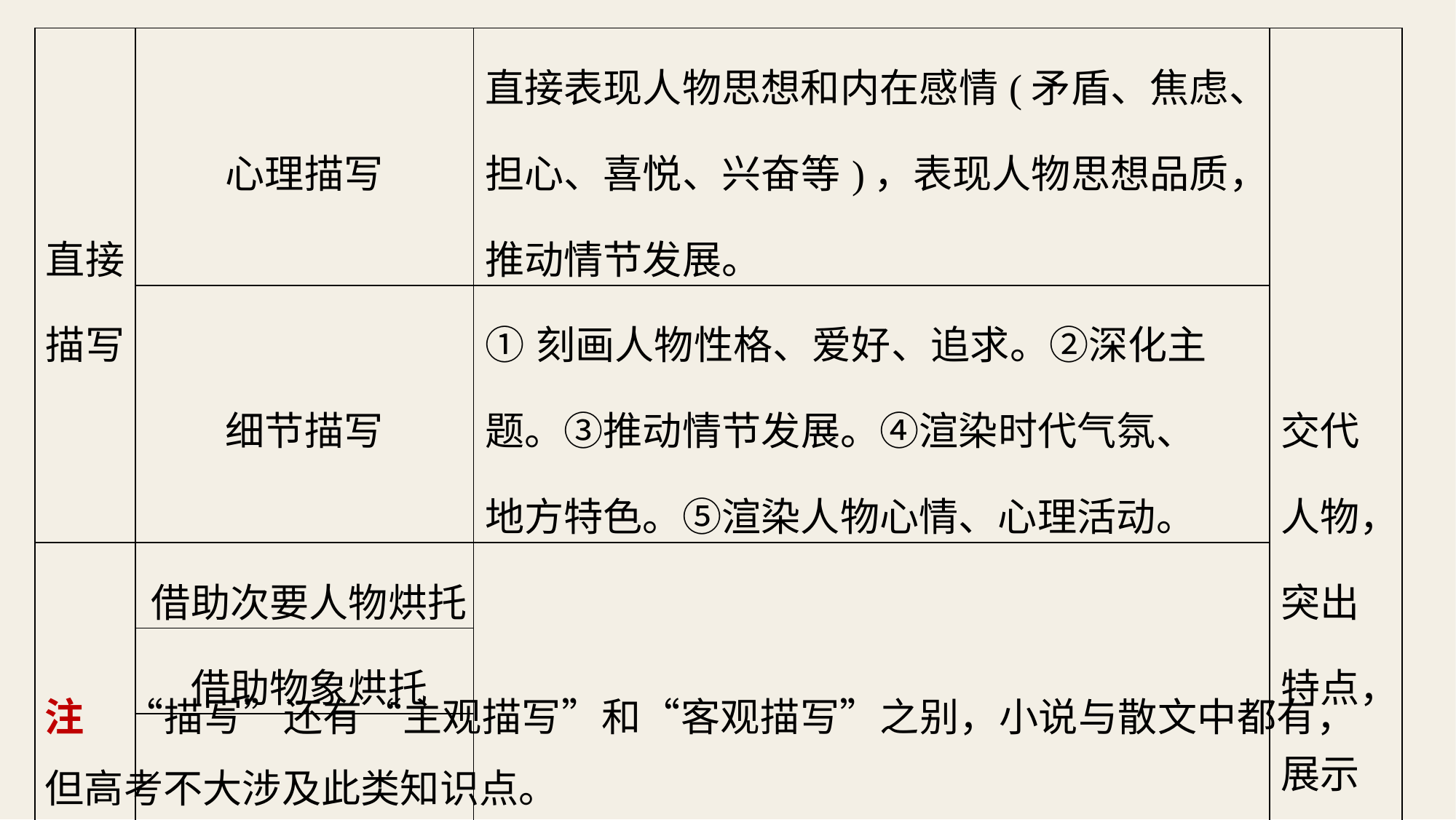

| 直接描写 | 心理描写 | 直接表现人物思想和内在感情(矛盾、焦虑、 担心、喜悦、兴奋等)，表现人物思想品质， 推动情节发展。 | 交代 人物， 突出 特点， 展示 人物 性格 品质。 |
| --- | --- | --- | --- |
|  | 细节描写 | ①刻画人物性格、爱好、追求。②深化主 题。③推动情节发展。④渲染时代气氛、 地方特色。⑤渲染人物心情、心理活动。 |  |
| 间接描写 | 借助次要人物烘托 | 引发读者的联想、想象，含蓄曲折地表现 人物形象。 |  |
|  | 借助物象烘托 |  |  |
|  | 借助环境烘托 |  |  |
注　“描写”还有“主观描写”和“客观描写”之别，小说与散文中都有，但高考不大涉及此类知识点。